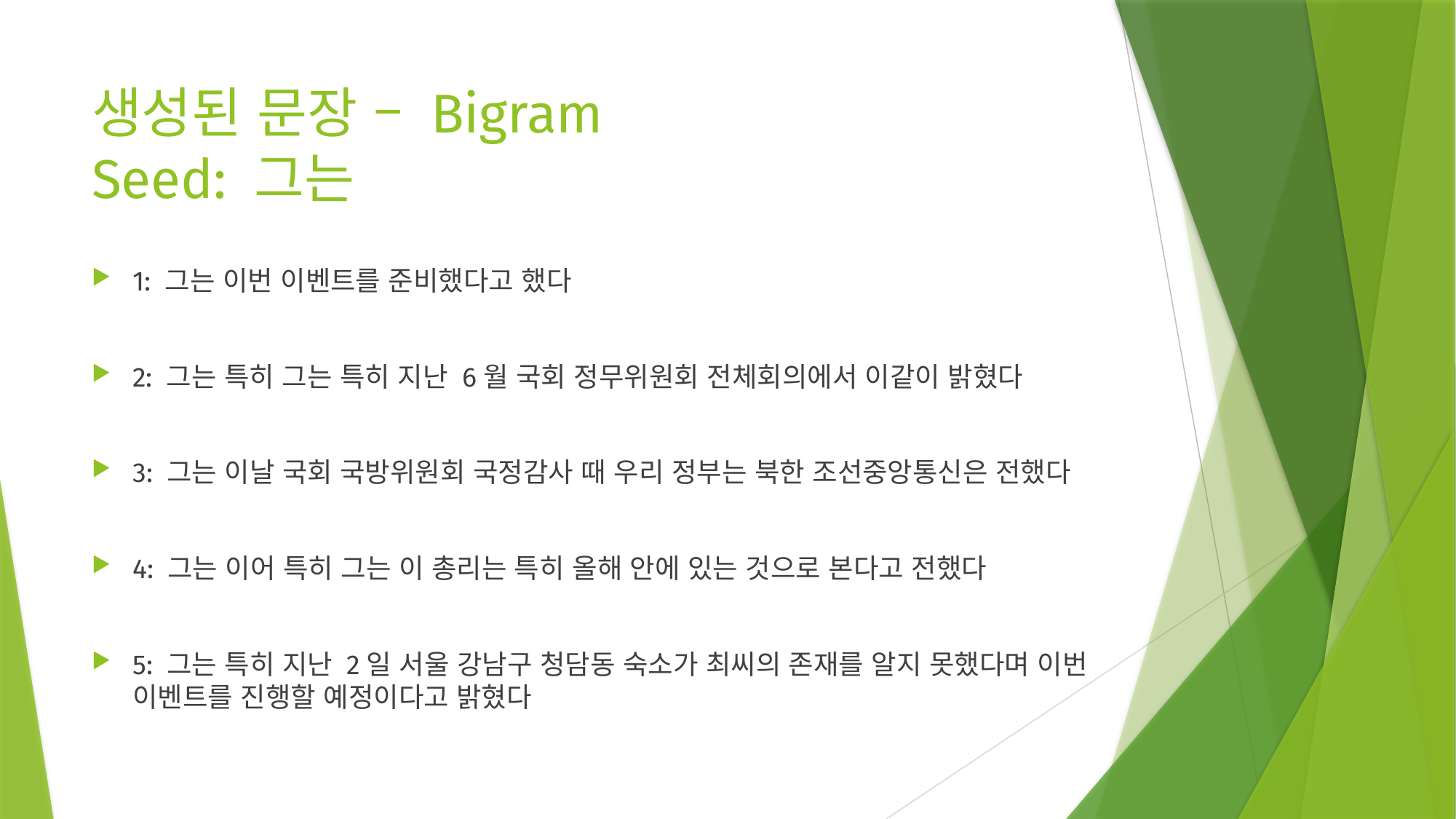

# 생성된 문장 – Bigram Seed: 그는
1: 그는 이번 이벤트를 준비했다고 했다

2: 그는 특히 그는 특히 지난 6월 국회 정무위원회 전체회의에서 이같이 밝혔다

3: 그는 이날 국회 국방위원회 국정감사 때 우리 정부는 북한 조선중앙통신은 전했다

4: 그는 이어 특히 그는 이 총리는 특히 올해 안에 있는 것으로 본다고 전했다

5: 그는 특히 지난 2일 서울 강남구 청담동 숙소가 최씨의 존재를 알지 못했다며 이번 이벤트를 진행할 예정이다고 밝혔다